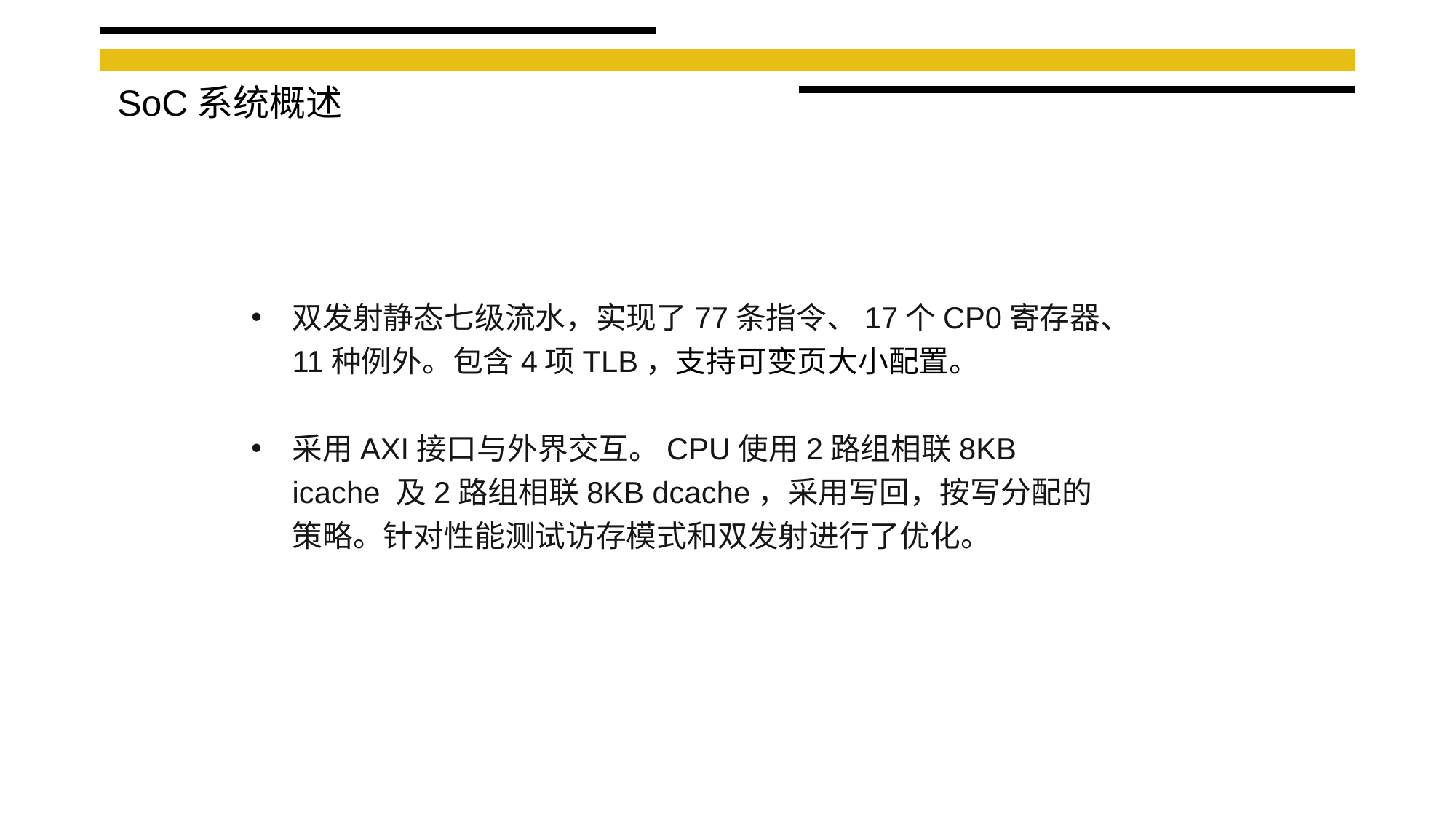

SoC系统概述
双发射静态七级流水，实现了77条指令、17个CP0寄存器、11种例外。包含4项TLB，支持可变页大小配置。

采用AXI接口与外界交互。CPU使用2路组相联8KB icache 及2路组相联8KB dcache，采用写回，按写分配的策略。针对性能测试访存模式和双发射进行了优化。